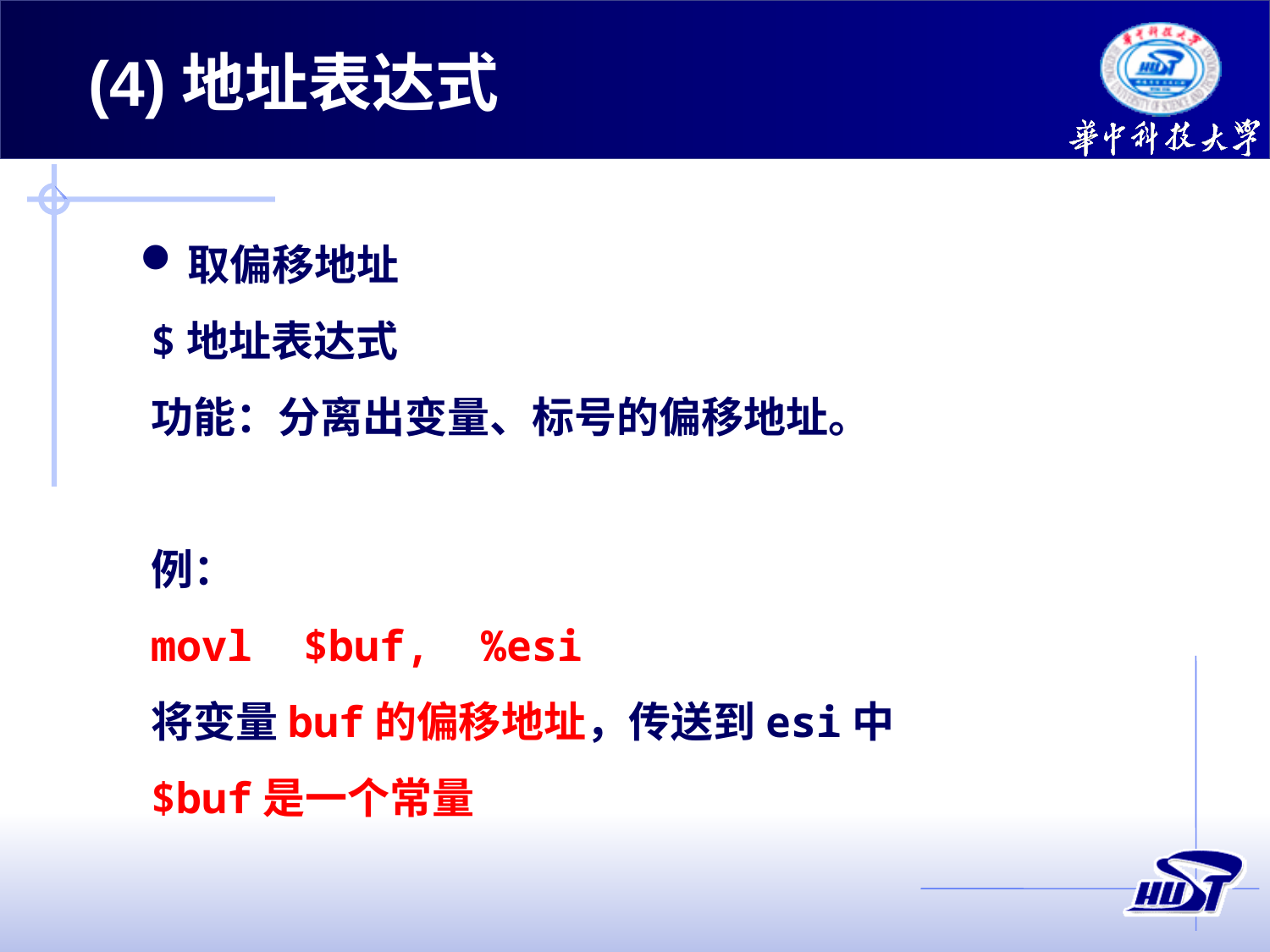

(4)地址表达式
取偏移地址
$地址表达式
功能：分离出变量、标号的偏移地址。

例：
movl  $buf,  %esi
将变量buf的偏移地址，传送到esi中
$buf是一个常量